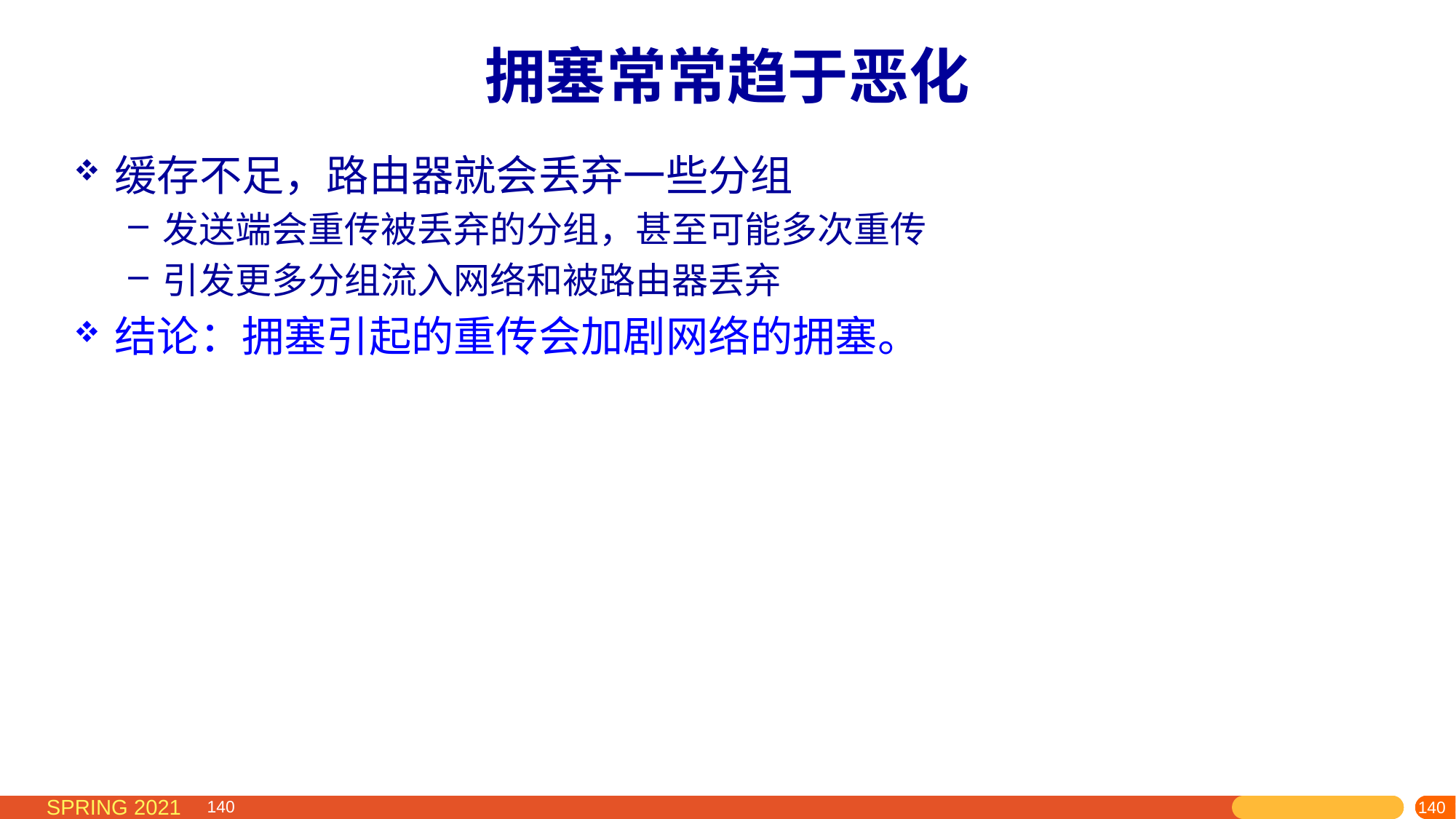

# 拥塞常常趋于恶化
缓存不足，路由器就会丢弃一些分组
发送端会重传被丢弃的分组，甚至可能多次重传
引发更多分组流入网络和被路由器丢弃
结论：拥塞引起的重传会加剧网络的拥塞。